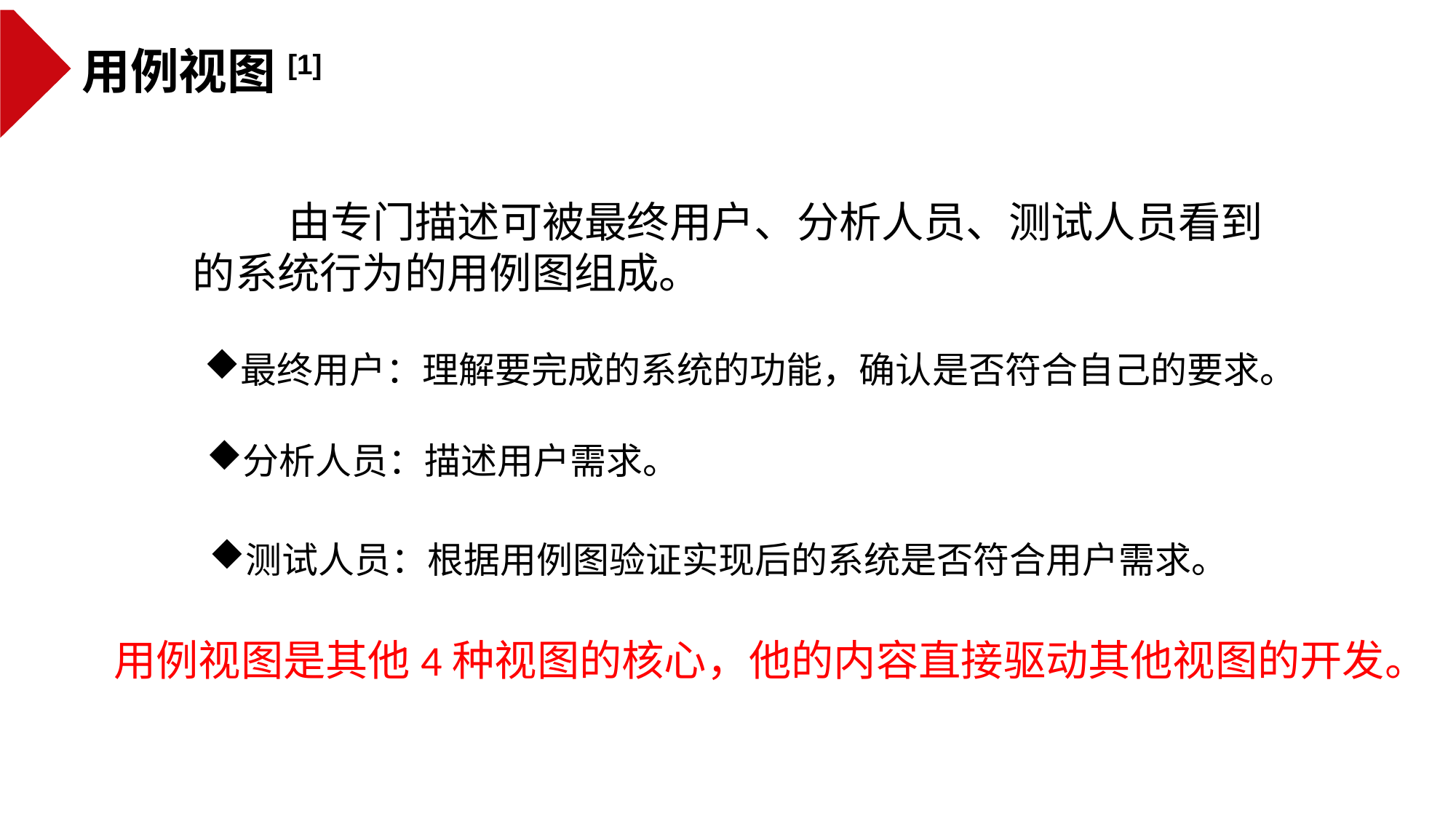

用例视图[1]
         由专门描述可被最终用户、分析人员、测试人员看到的系统行为的用例图组成。
最终用户：理解要完成的系统的功能，确认是否符合自己的要求。

分析人员：描述用户需求。

测试人员：根据用例图验证实现后的系统是否符合用户需求。
用例视图是其他4种视图的核心，他的内容直接驱动其他视图的开发。